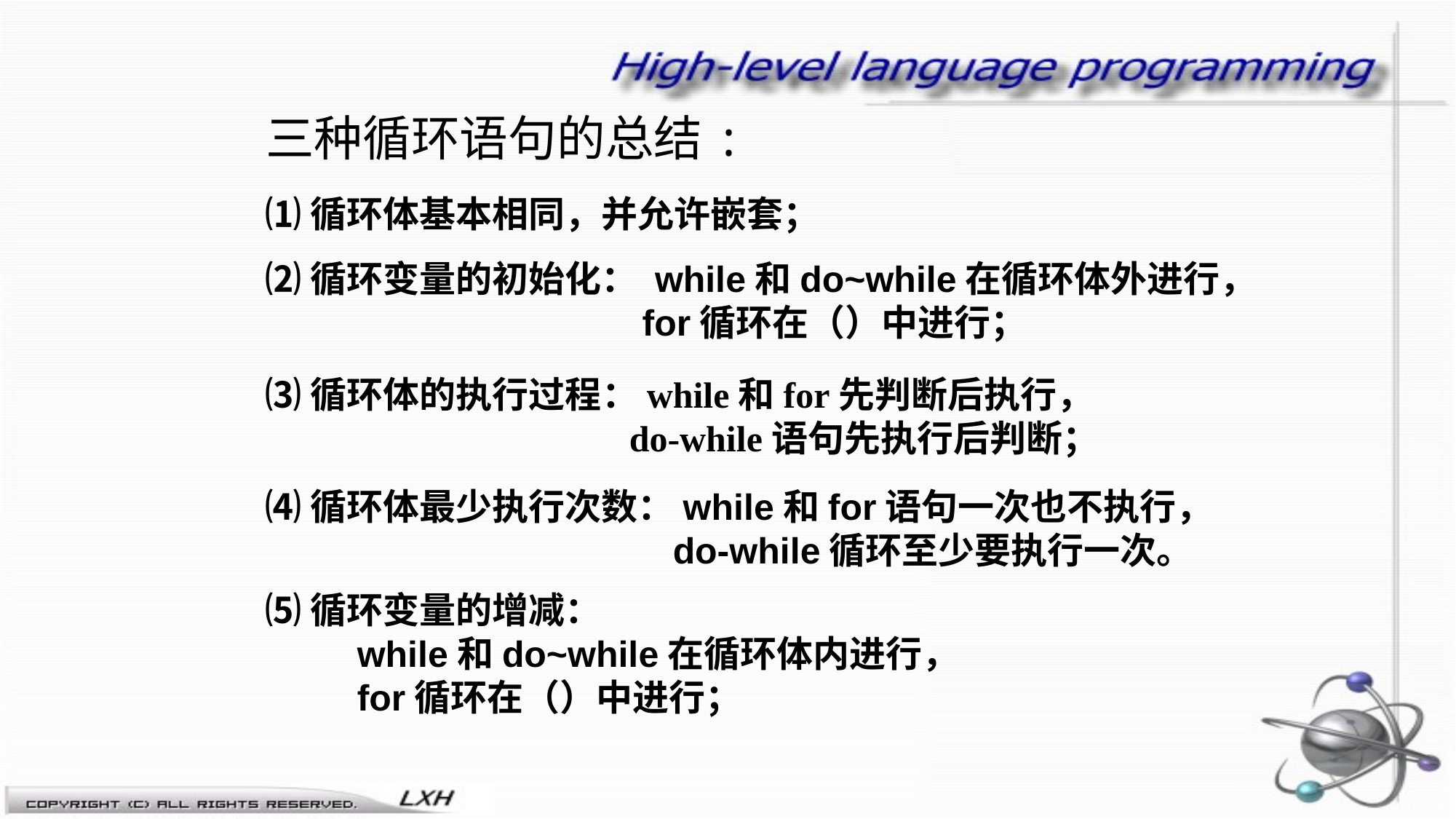

三种循环语句的总结:
⑴循环体基本相同，并允许嵌套；
⑵循环变量的初始化： while和do~while在循环体外进行，
                                     for循环在（）中进行；
⑶循环体的执行过程：while和for先判断后执行，
                                        do-while语句先执行后判断；
⑷循环体最少执行次数：while和for语句一次也不执行，
                                        do-while循环至少要执行一次。
⑸循环变量的增减：
         while和do~while在循环体内进行，
         for循环在（）中进行；